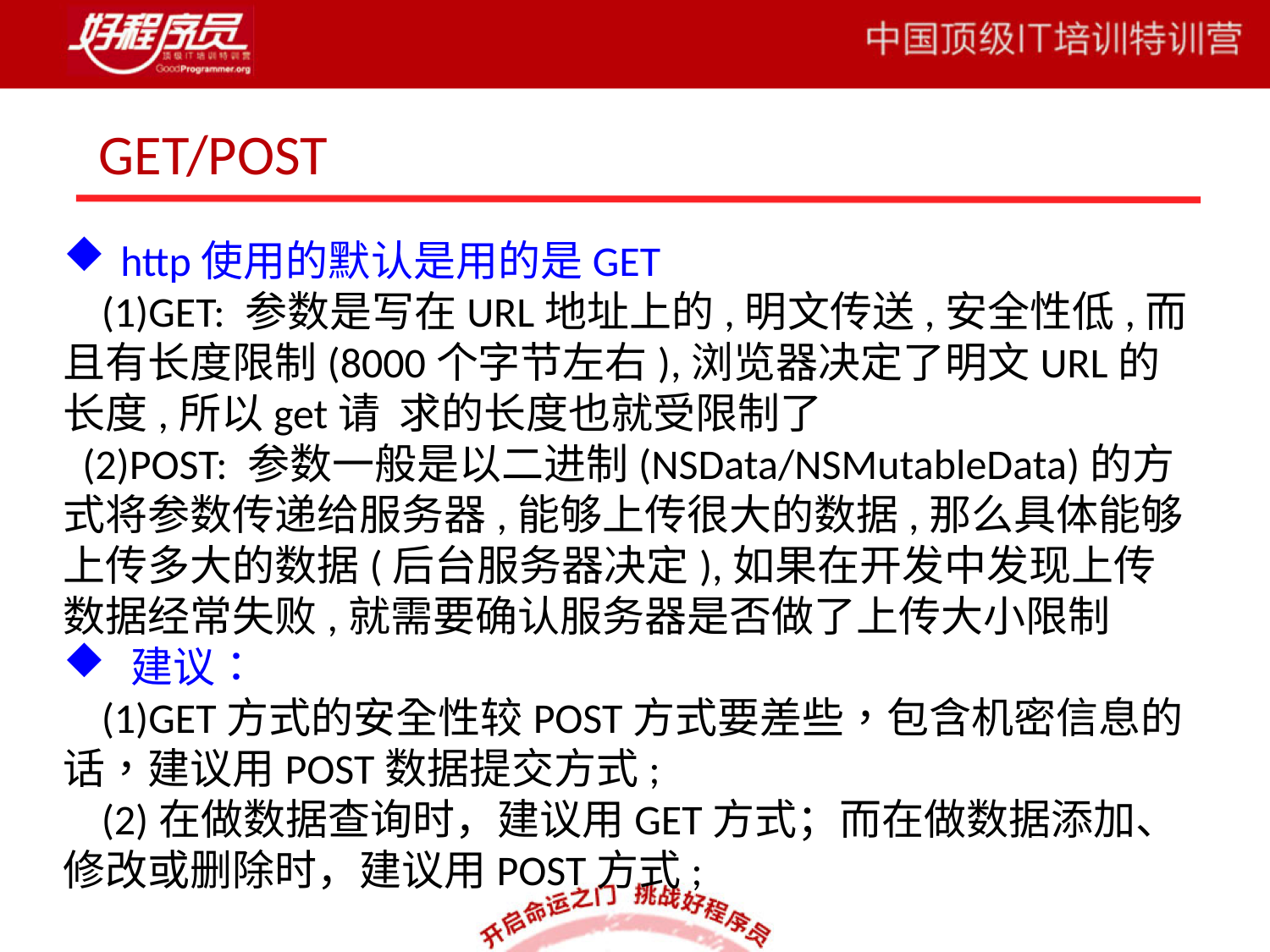

GET/POST
 http使用的默认是用的是GET
    (1)GET: 参数是写在URL地址上的,明文传送,安全性低,而且有长度限制(8000个字节左右),浏览器决定了明文URL的长度,所以get请  求的长度也就受限制了
  (2)POST: 参数一般是以二进制(NSData/NSMutableData)的方式将参数传递给服务器,能够上传很大的数据,那么具体能够上传多大的数据(后台服务器决定),如果在开发中发现上传数据经常失败,就需要确认服务器是否做了上传大小限制
 建议：
    (1)GET方式的安全性较POST方式要差些，包含机密信息的话，建议用POST数据提交方式;
    (2)在做数据查询时，建议用GET方式；而在做数据添加、修改或删除时，建议用POST方式;